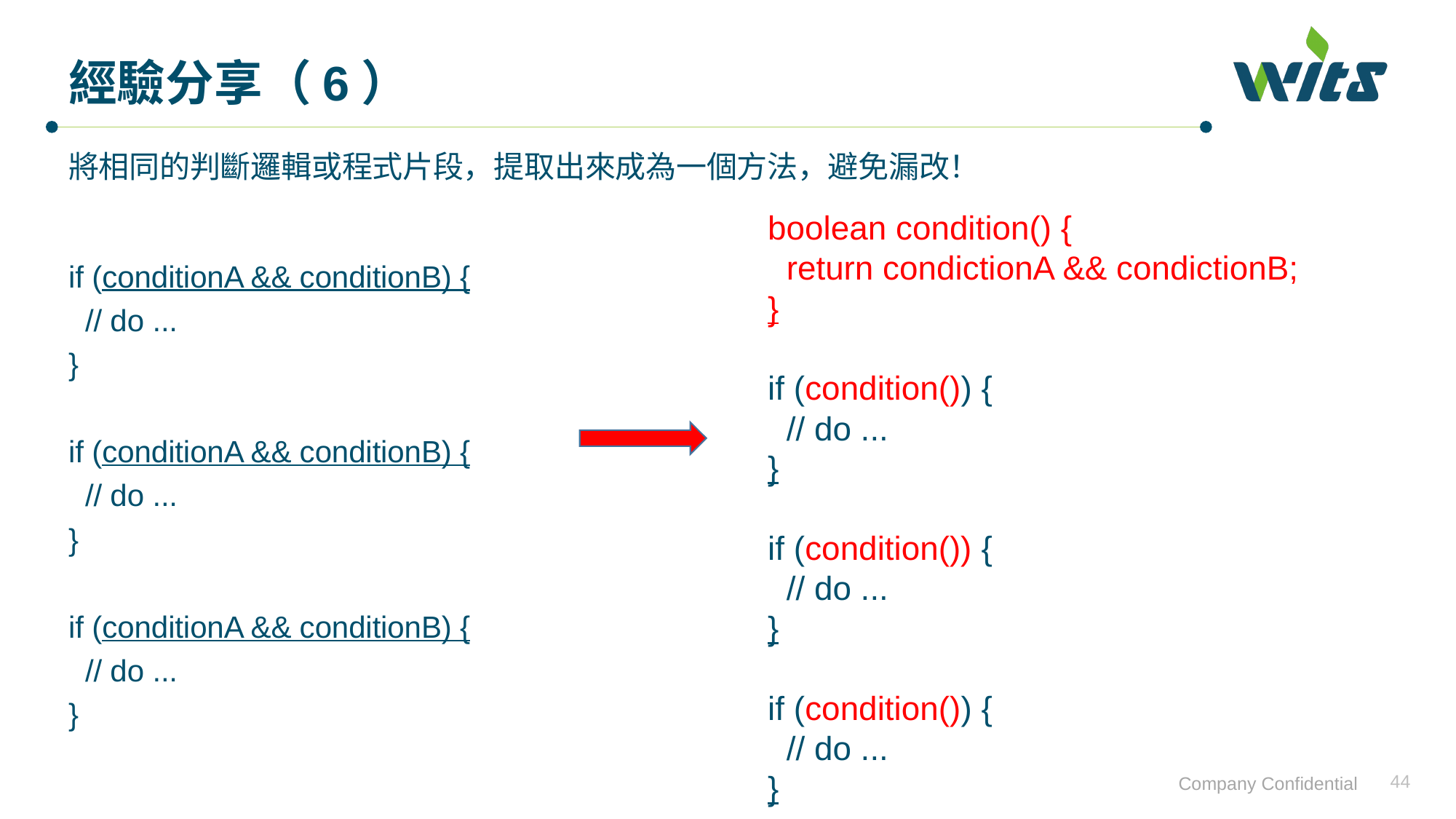

# 經驗分享（6）
將相同的判斷邏輯或程式片段，提取出來成為一個方法，避免漏改！

if (conditionA && conditionB) {
  // do ...
}

if (conditionA && conditionB) {
  // do ...
}

if (conditionA && conditionB) {
  // do ...
}

boolean condition() {
  return condictionA && condictionB;
}
if (condition()) {
  // do ...
}

if (condition()) {
  // do ...
}

if (condition()) {
  // do ...
}

44